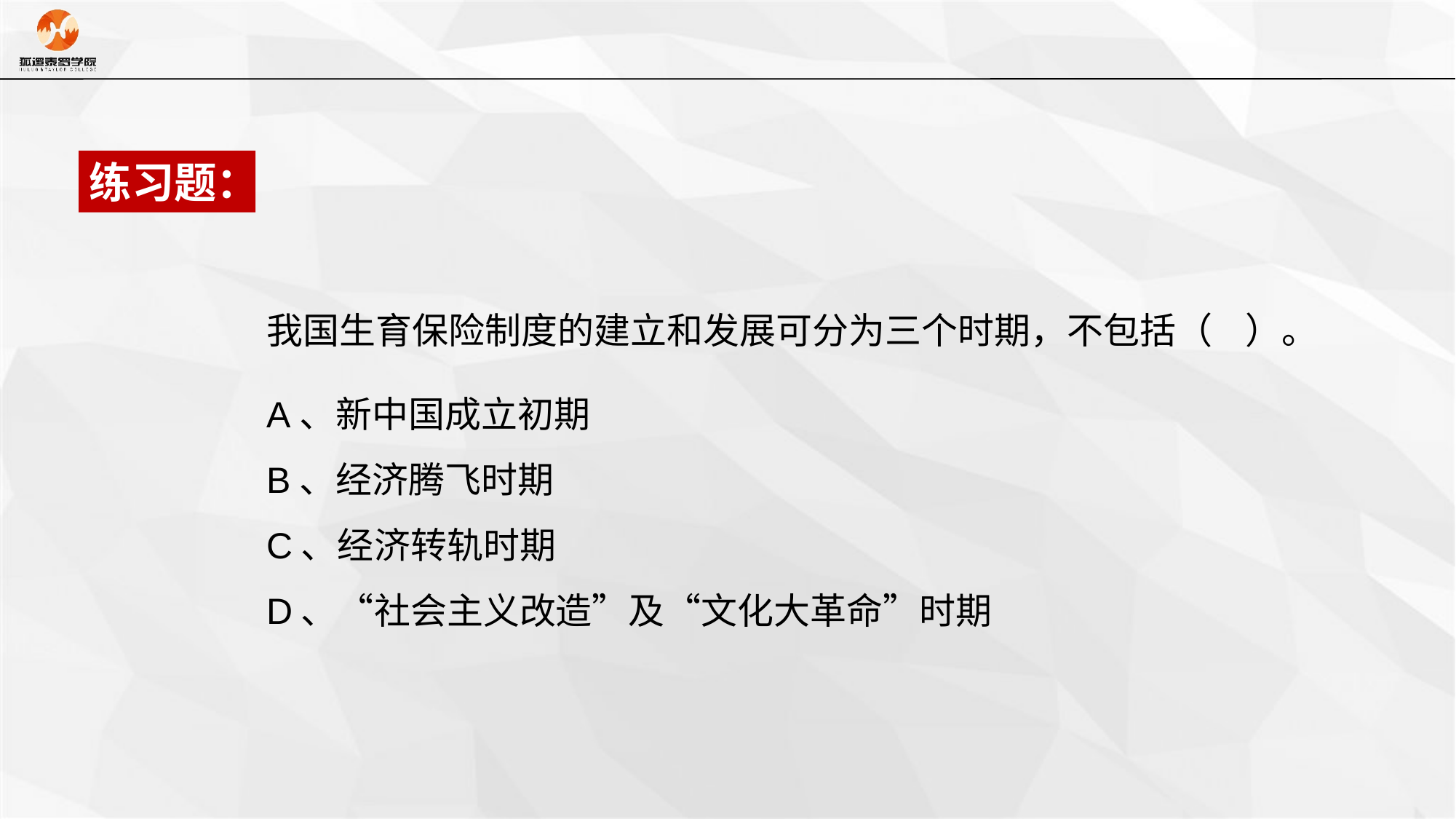

练习题：
我国生育保险制度的建立和发展可分为三个时期，不包括（    ）。
A、新中国成立初期
B、经济腾飞时期
C、经济转轨时期
D、“社会主义改造”及“文化大革命”时期